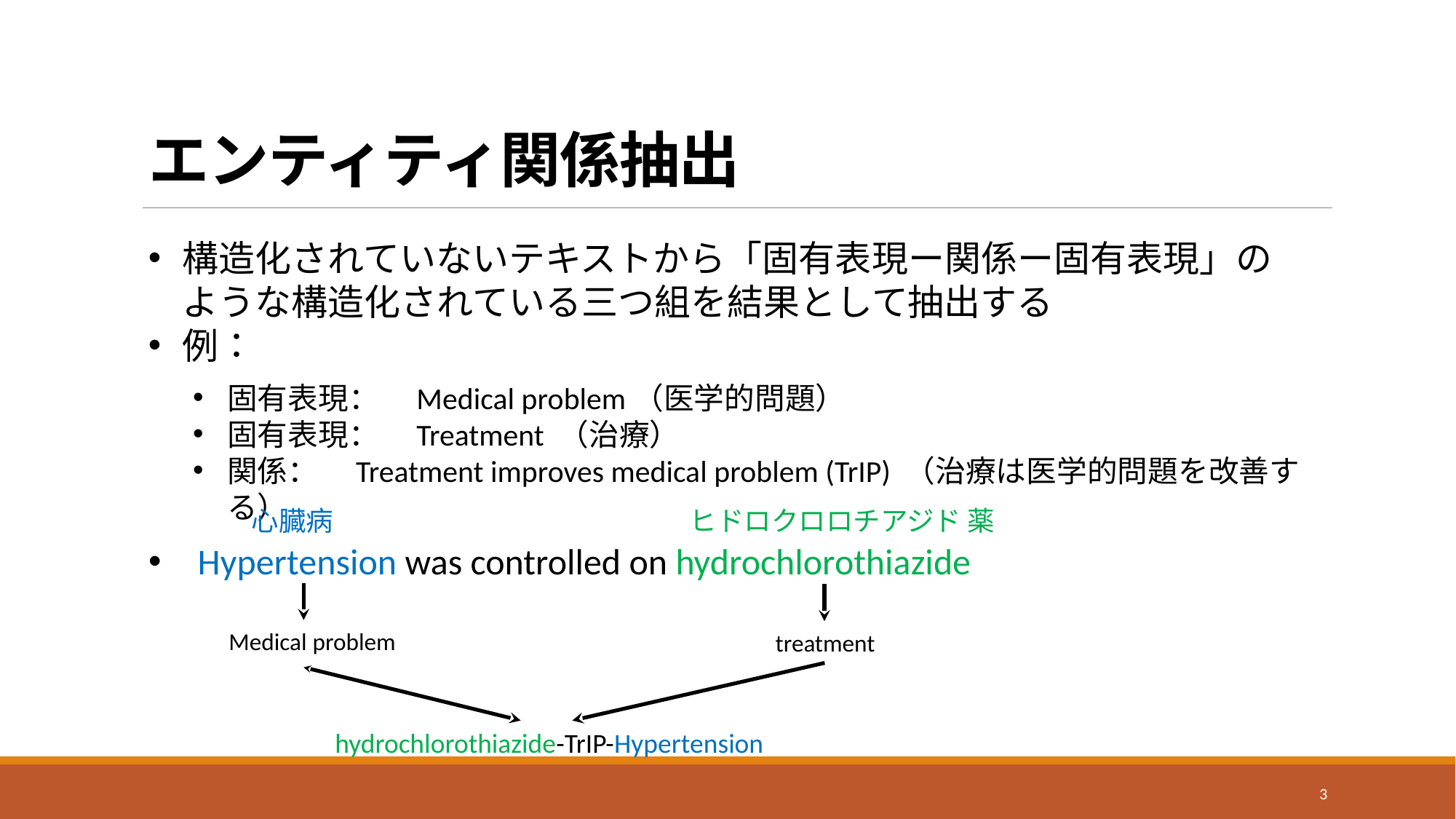

# エンティティ関係抽出
構造化されていないテキストから「固有表現ー関係ー固有表現」のような構造化されている三つ組を結果として抽出する​
例：

固有表現：　Medical problem（医学的問題）
固有表現：　Treatment （治療）
関係：　Treatment improves medical problem (TrIP) （治療は医学的問題を改善する）
心臓病
ヒドロクロロチアジド 薬
 Hypertension was controlled on hydrochlorothiazide

Medical problem
treatment
hydrochlorothiazide-TrIP-Hypertension
3